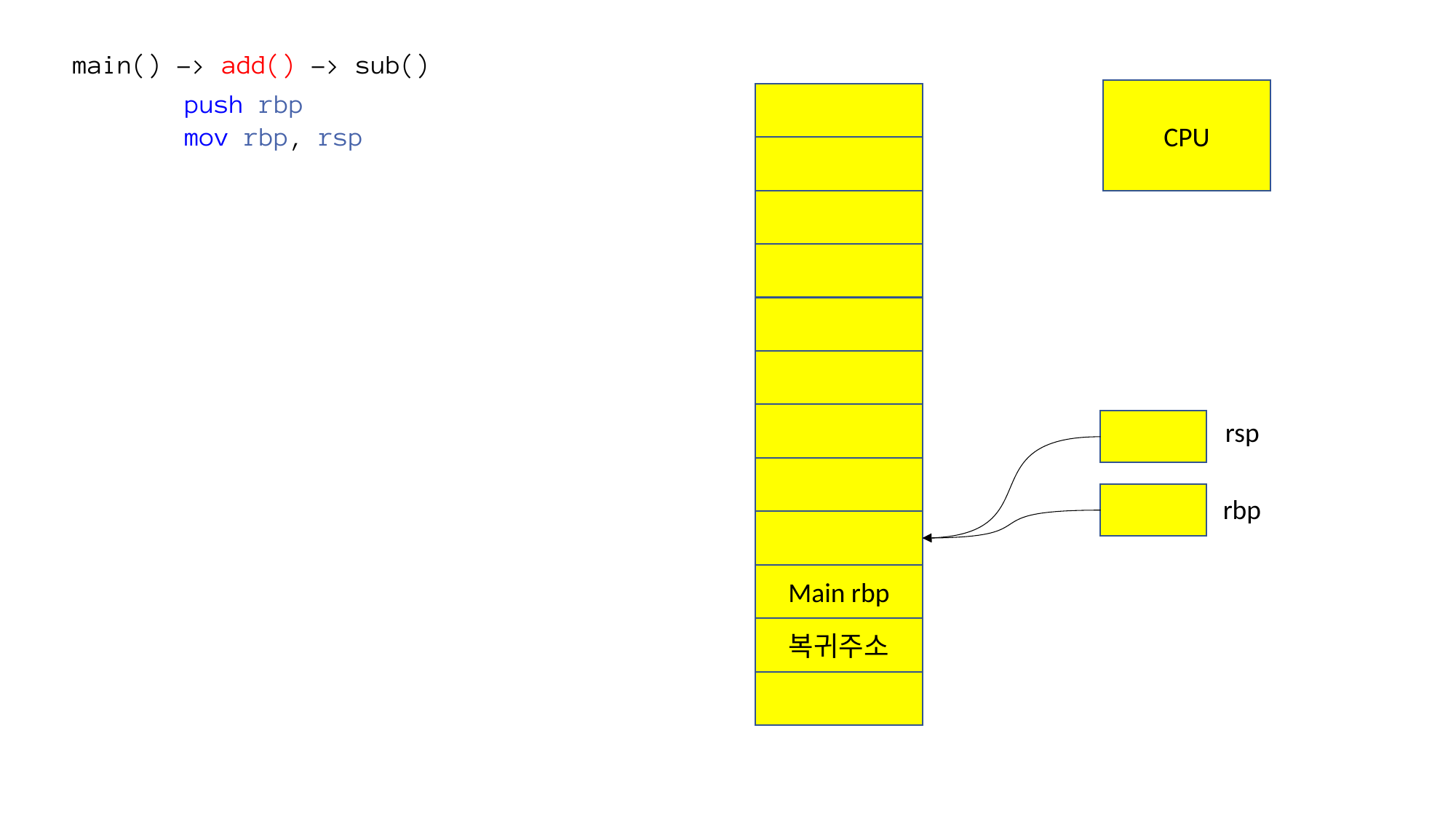

main() -> add() -> sub()
push rbp
mov rbp, rsp
CPU

rsp

rbp

Main rbp
복귀주소